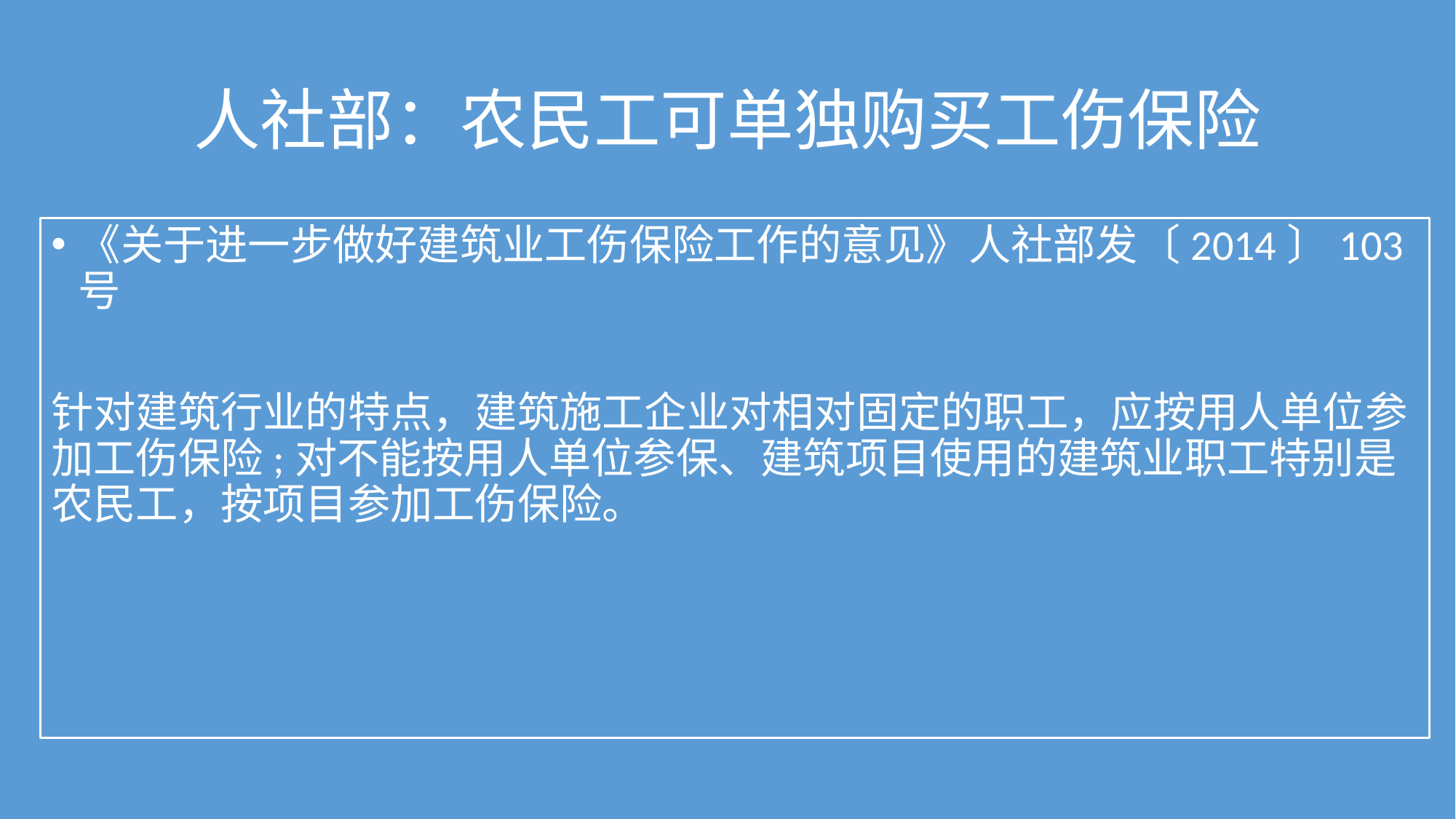

# 人社部：农民工可单独购买工伤保险
《关于进一步做好建筑业工伤保险工作的意见》人社部发〔2014〕103号

针对建筑行业的特点，建筑施工企业对相对固定的职工，应按用人单位参加工伤保险;对不能按用人单位参保、建筑项目使用的建筑业职工特别是农民工，按项目参加工伤保险。